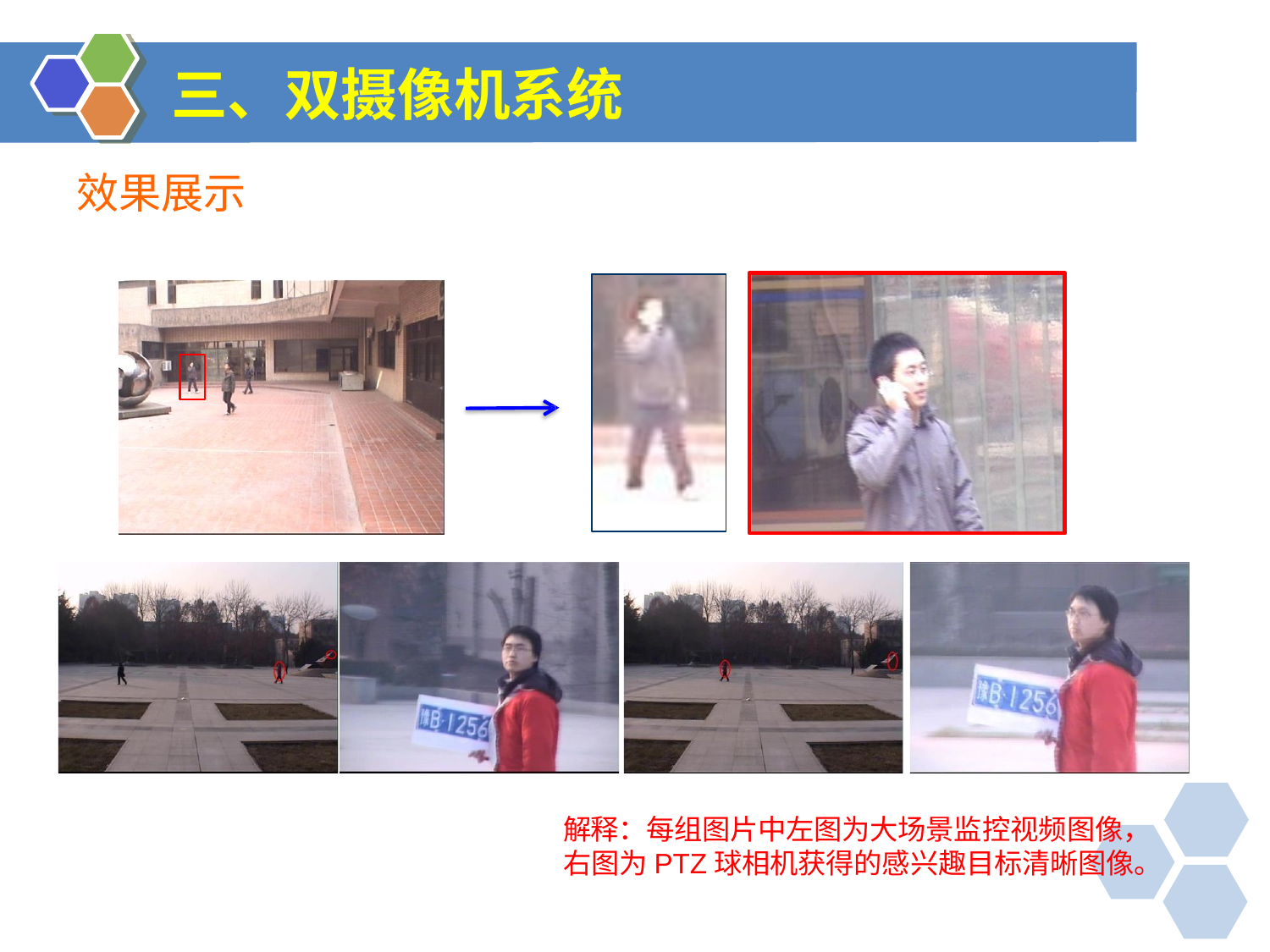

# 三、双摄像机系统
效果展示

解释：每组图片中左图为大场景监控视频图像，
右图为PTZ球相机获得的感兴趣目标清晰图像。